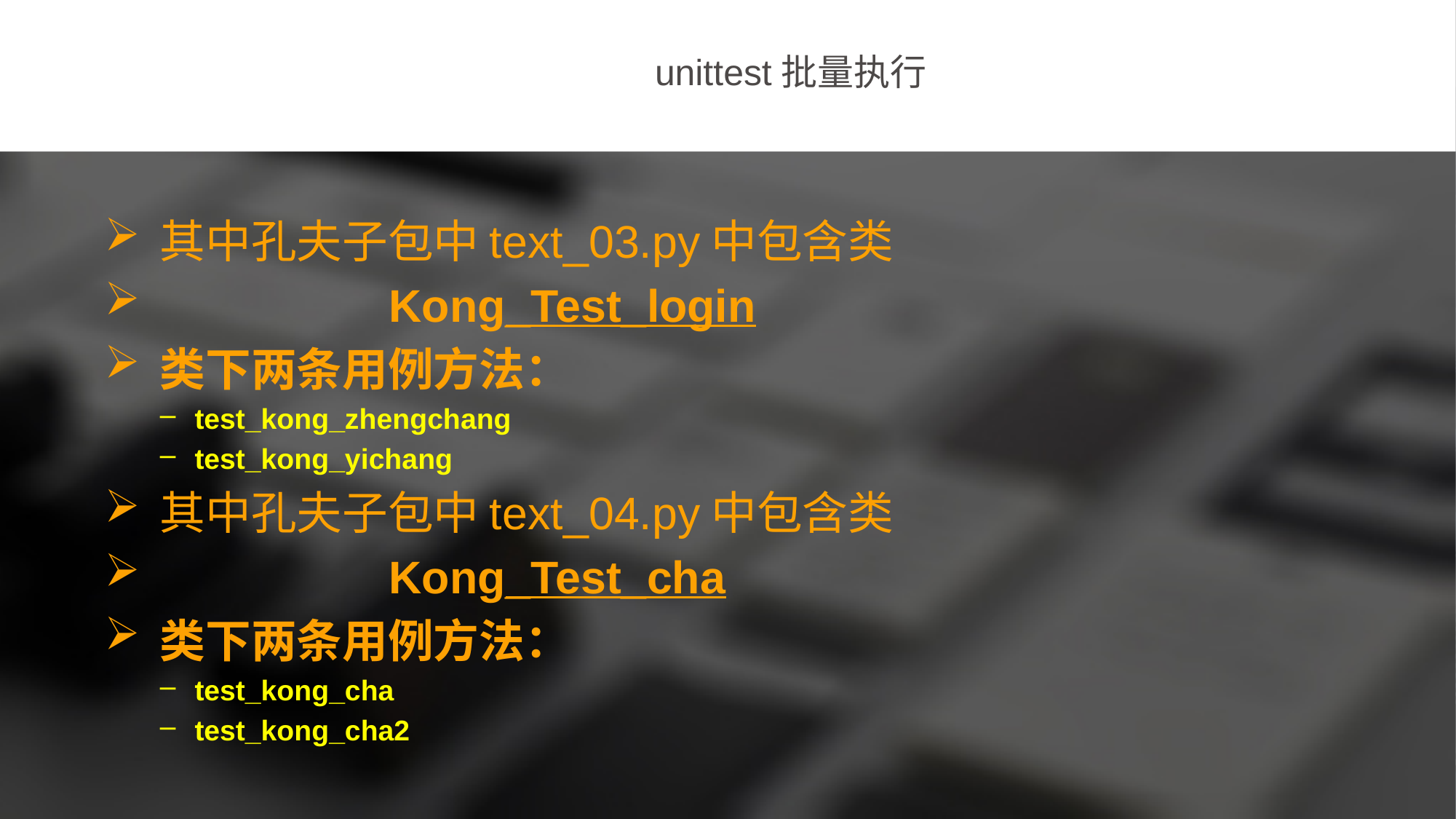

unittest批量执行
其中孔夫子包中text_03.py中包含类
                  Kong_Test_login
类下两条用例方法：
test_kong_zhengchang
test_kong_yichang
其中孔夫子包中text_04.py中包含类
                  Kong_Test_cha
类下两条用例方法：
test_kong_cha
test_kong_cha2